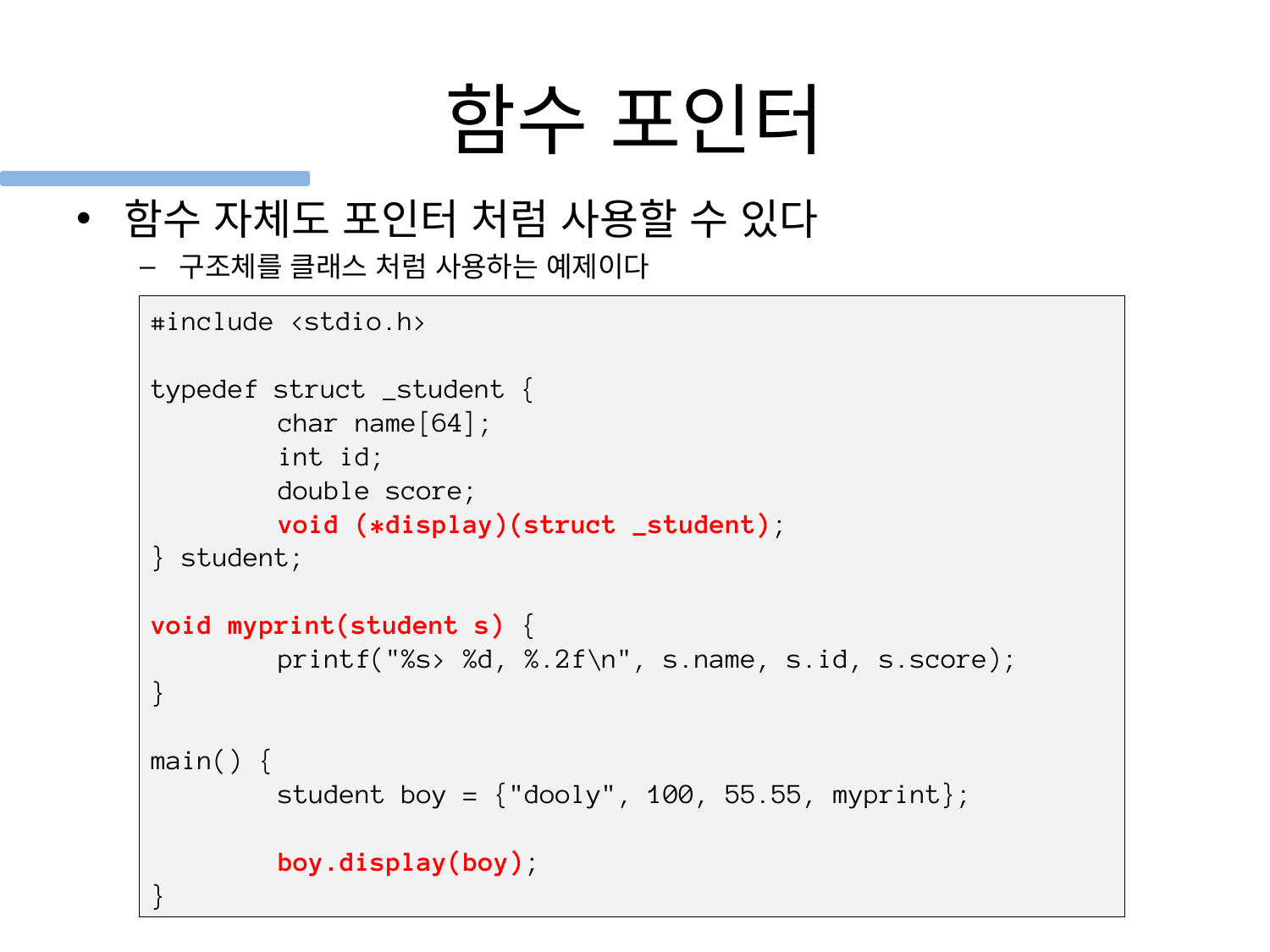

# 함수 포인터

함수 자체도 포인터 처럼 사용할 수 있다
구조체를 클래스 처럼 사용하는 예제이다
#include <stdio.h>

typedef struct _student {
	char name[64];
	int id;
	double score;
	void (*display)(struct _student);
} student;

void myprint(student s) {
	printf("%s> %d, %.2f\n", s.name, s.id, s.score);
}

main() {
	student boy = {"dooly", 100, 55.55, myprint};

	boy.display(boy);
}